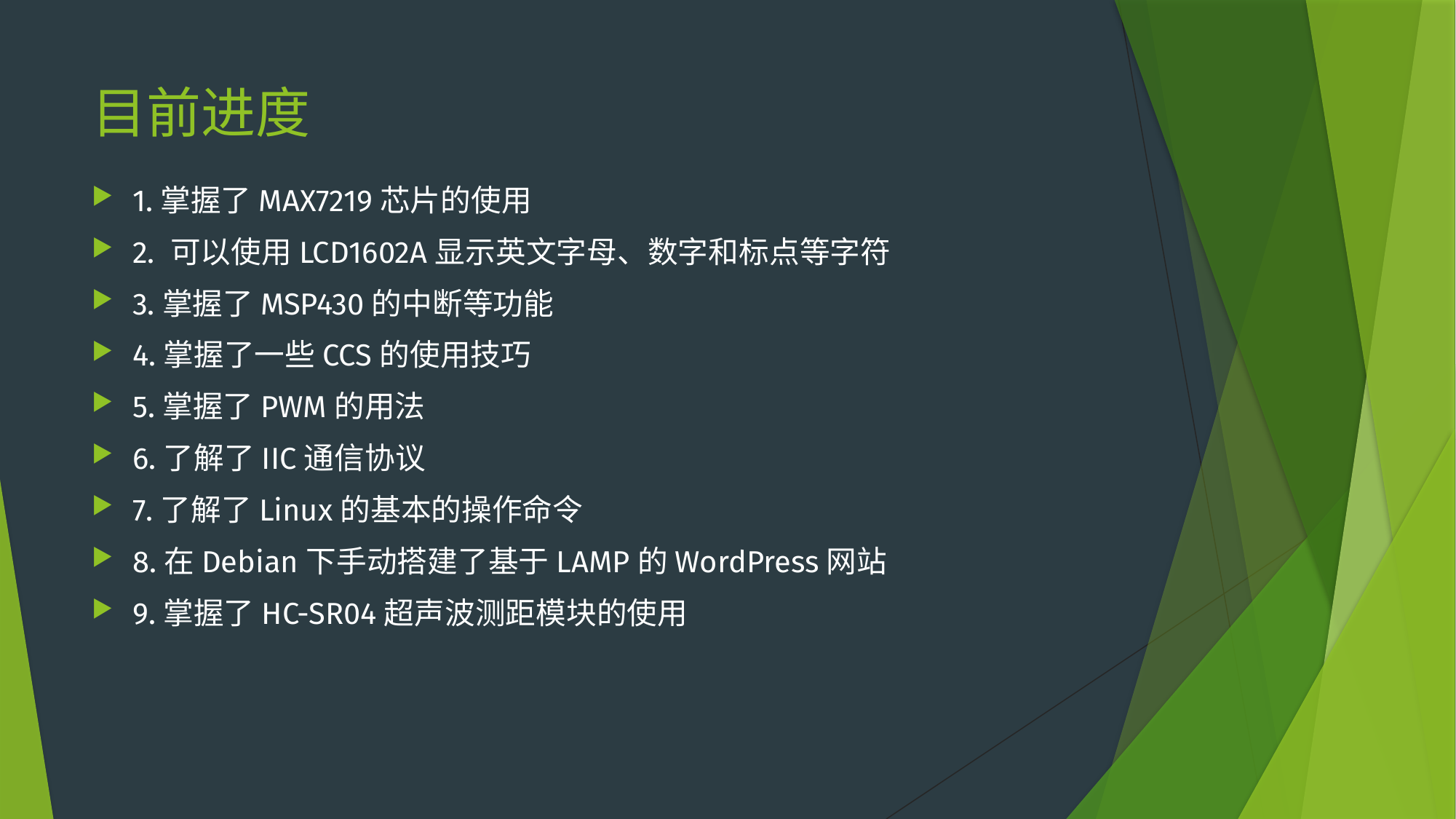

# 目前进度
1.掌握了MAX7219芯片的使用
2. 可以使用LCD1602A显示英文字母、数字和标点等字符
3.掌握了MSP430的中断等功能
4.掌握了一些CCS的使用技巧
5.掌握了PWM的用法
6.了解了IIC通信协议
7.了解了Linux的基本的操作命令
8.在Debian下手动搭建了基于LAMP的WordPress网站
9.掌握了HC-SR04超声波测距模块的使用